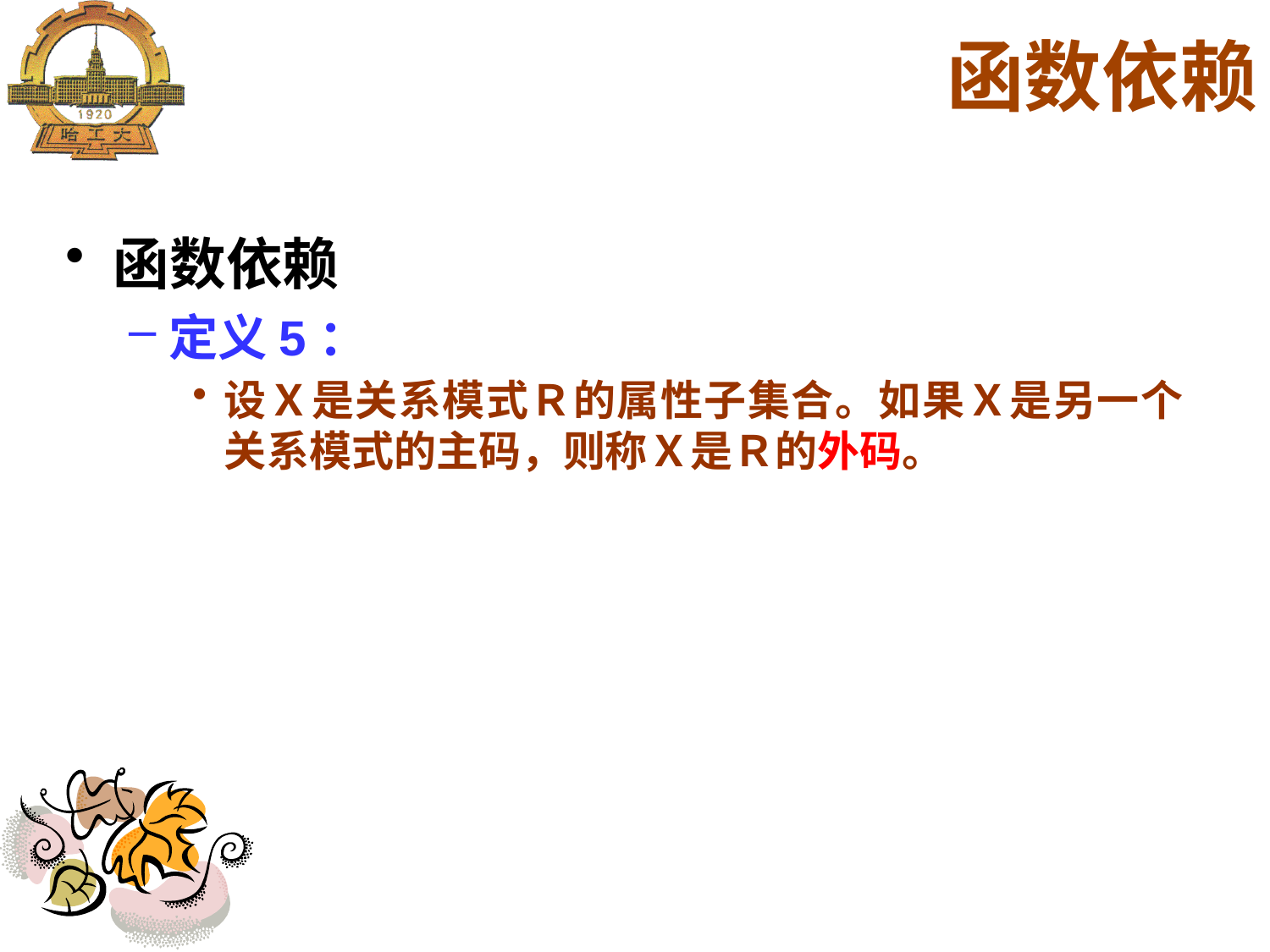

函数依赖
函数依赖
定义5：
设Ｘ是关系模式Ｒ的属性子集合。如果Ｘ是另一个关系模式的主码，则称Ｘ是Ｒ的外码。